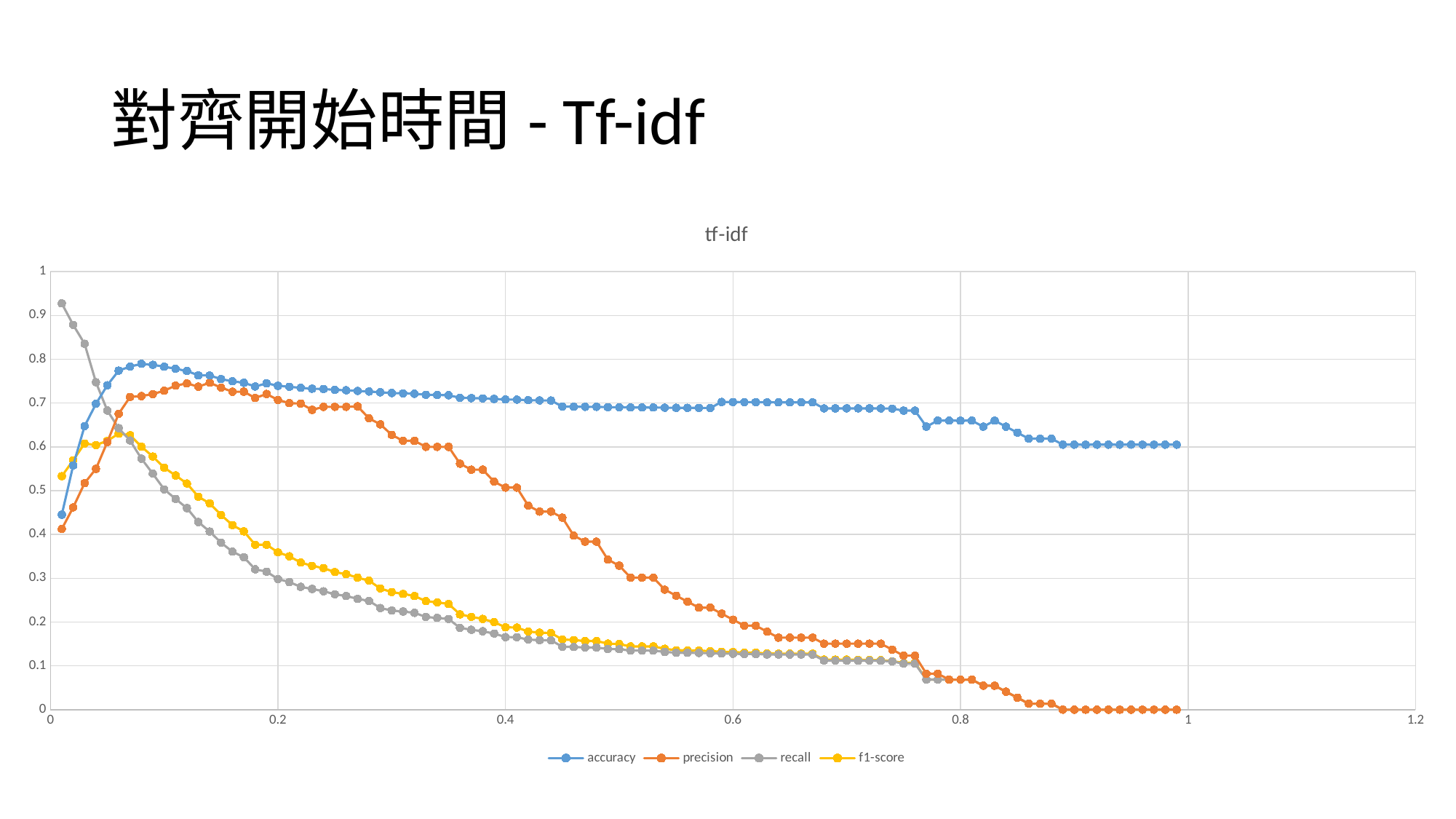

# 對齊開始時間- Tf-idf

### Chart: tf-idf

| Category | accuracy | precision | recall | f1-score |
|---|---|---|---|---|